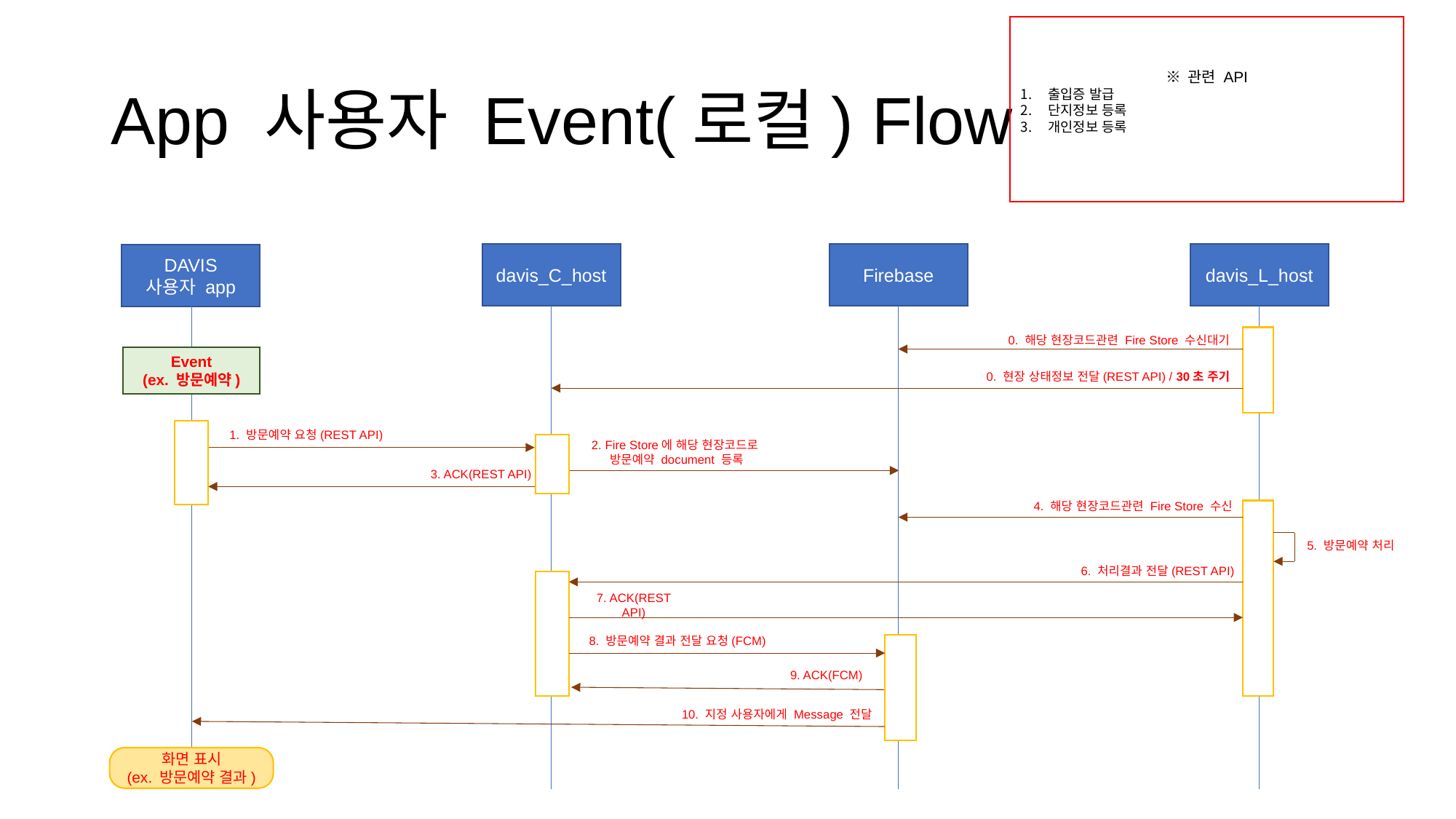

※ 관련 API
출입증 발급
단지정보 등록
개인정보 등록

# App 사용자 Event(로컬) Flow
davis_C_host
Firebase
davis_L_host
DAVIS
사용자 app
0. 해당 현장코드관련 Fire Store 수신대기

Event
(ex. 방문예약)
0. 현장 상태정보 전달(REST API) / 30초 주기
1. 방문예약 요청(REST API)

2. Fire Store에 해당 현장코드로
방문예약 document 등록

3. ACK(REST API)
4. 해당 현장코드관련 Fire Store 수신

5. 방문예약 처리
6. 처리결과 전달(REST API)

7. ACK(REST API)
8. 방문예약 결과 전달 요청(FCM)

9. ACK(FCM)
10. 지정 사용자에게 Message 전달
화면 표시
(ex. 방문예약 결과)